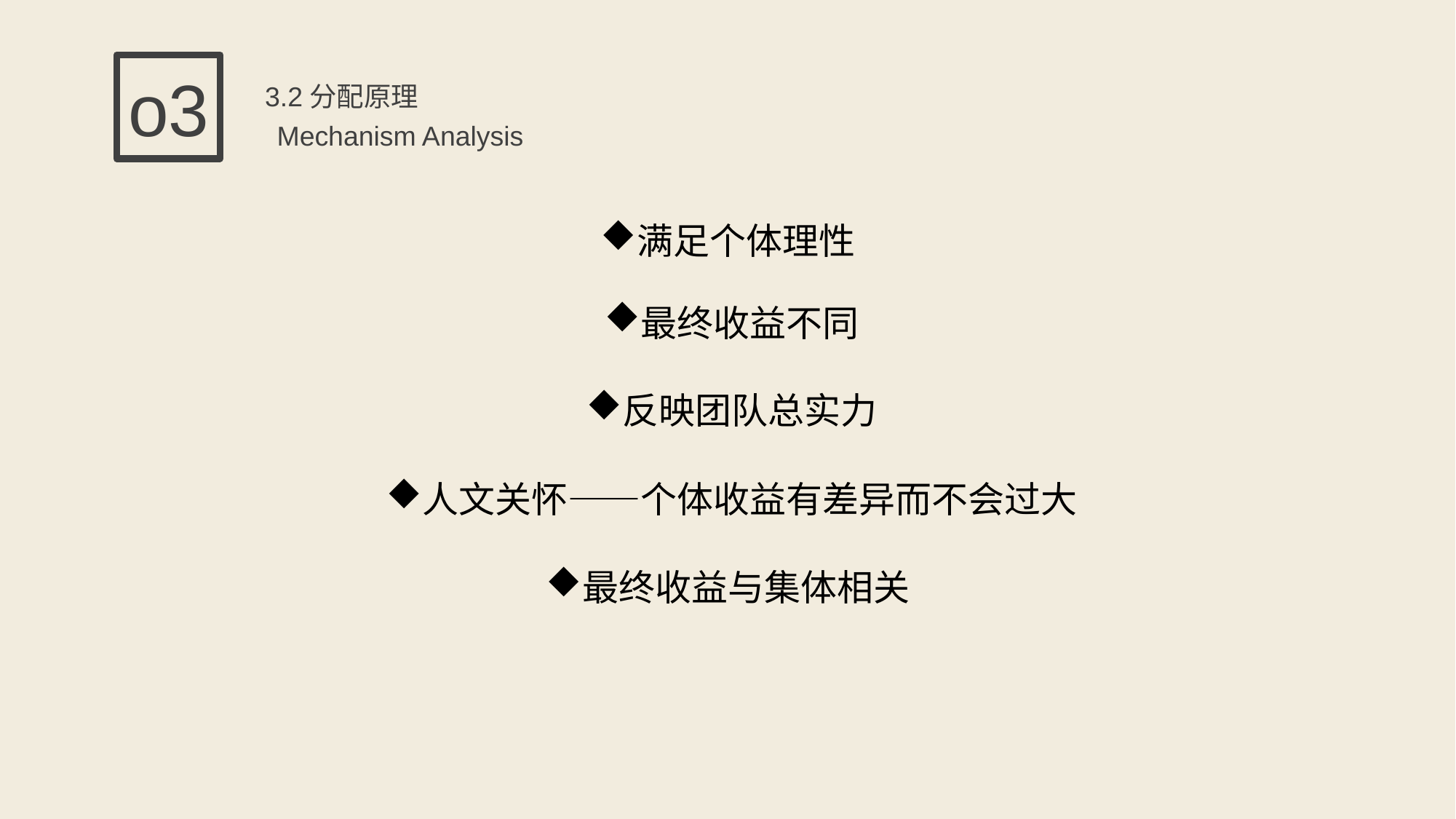

3.2分配原理

o3
Mechanism Analysis
满足个体理性

最终收益不同

反映团队总实力

人文关怀——个体收益有差异而不会过大

最终收益与集体相关